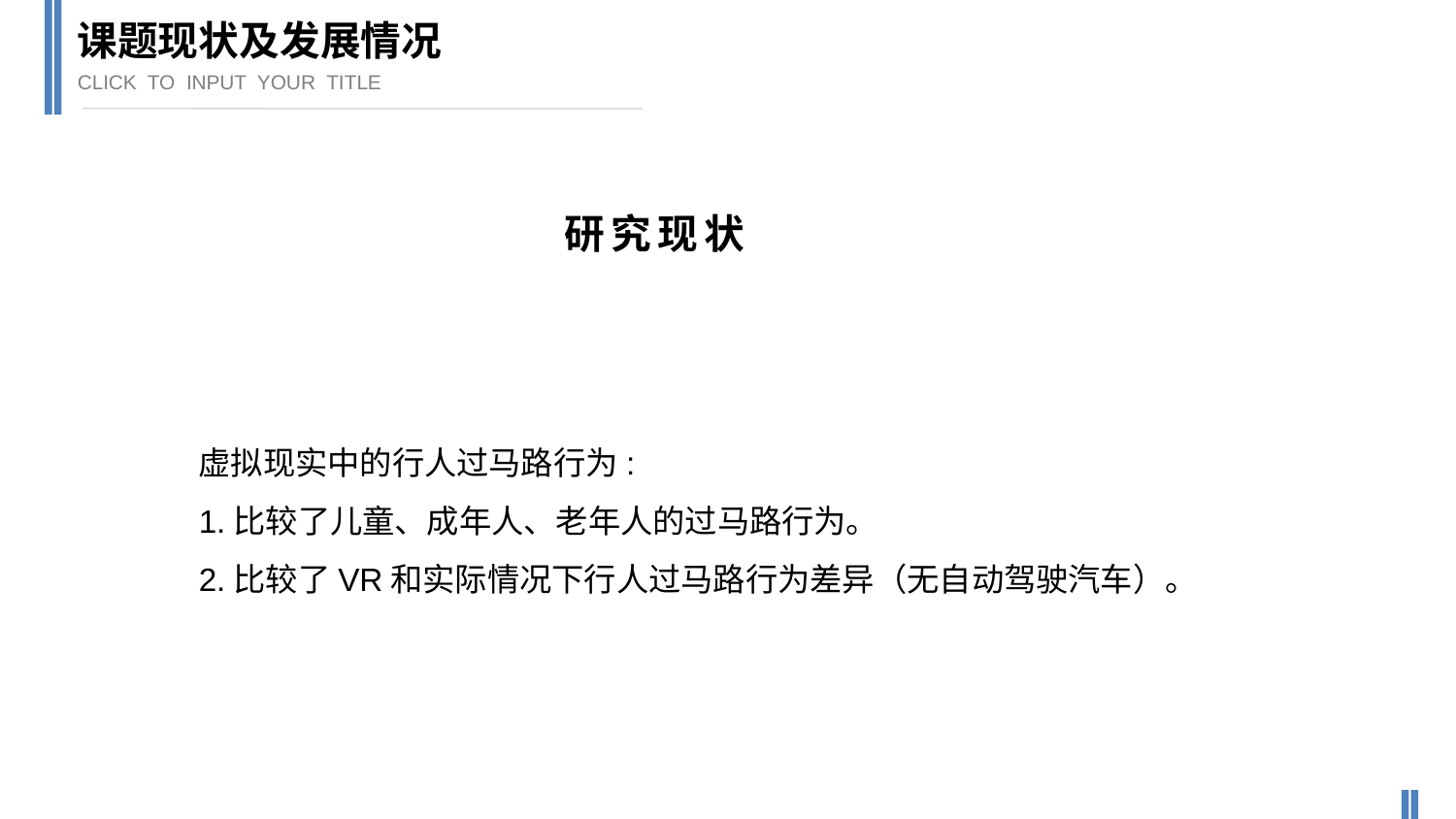

课题现状及发展情况
CLICK  TO  INPUT  YOUR  TITLE
研究现状
虚拟现实中的行人过马路行为:
1.比较了儿童、成年人、老年人的过马路行为。
2.比较了VR和实际情况下行人过马路行为差异（无自动驾驶汽车）。